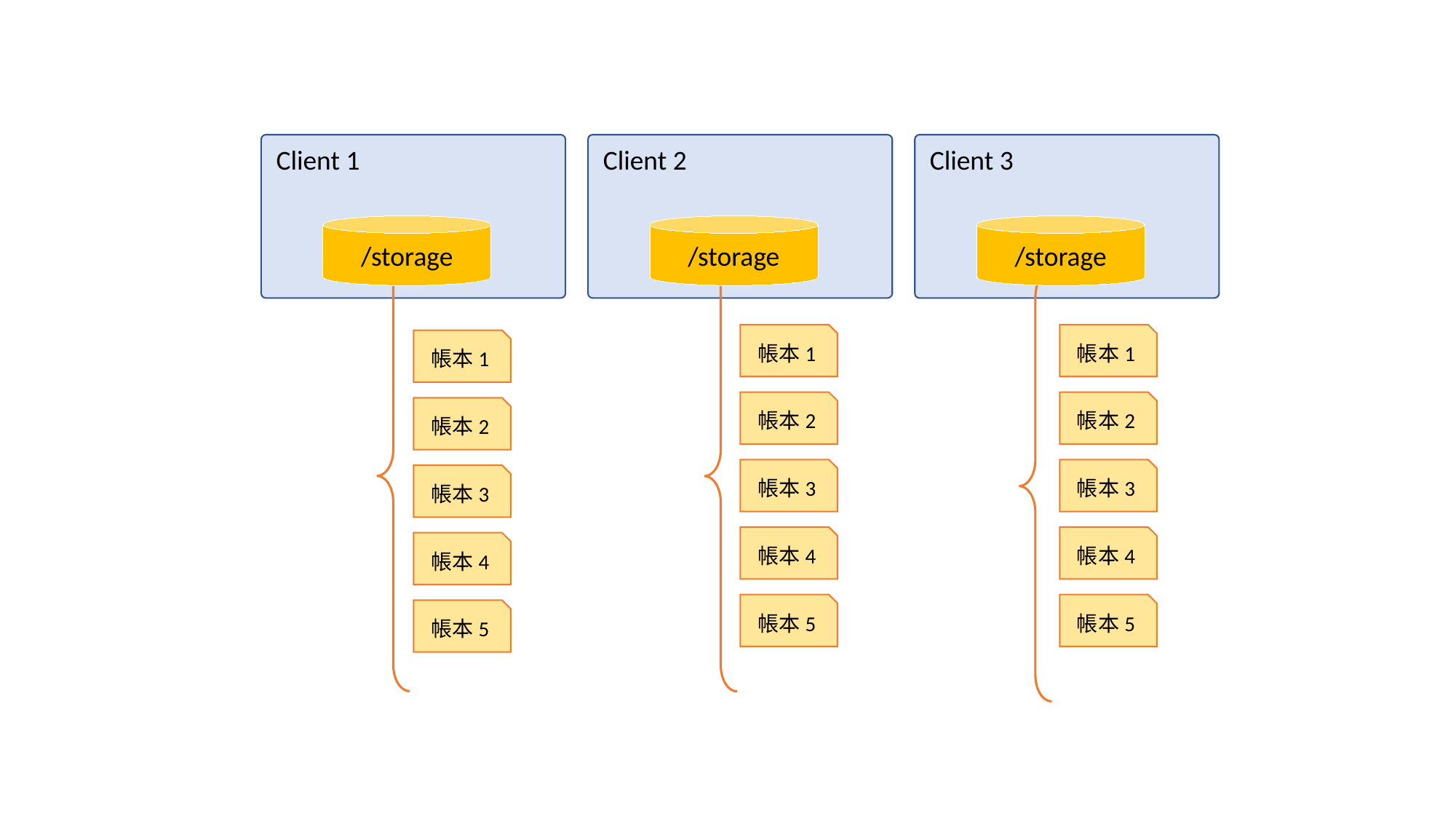

Client 1
Client 2
Client 3
/storage
/storage
/storage

帳本1
帳本1
帳本1
帳本2
帳本2
帳本2
帳本3
帳本3
帳本3
帳本4
帳本4
帳本4
帳本5
帳本5
帳本5